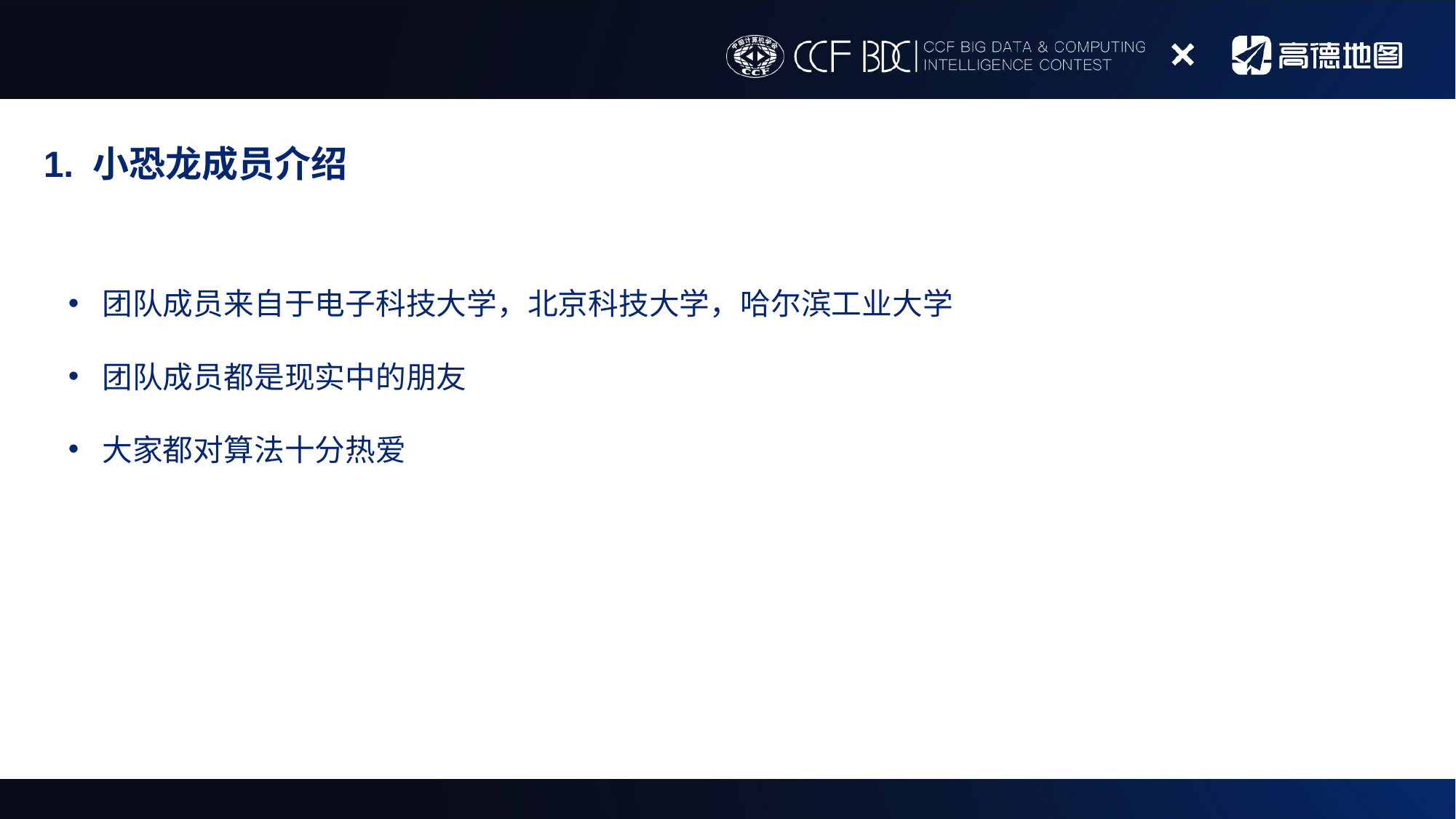

1. 小恐龙成员介绍
团队成员来自于电子科技大学，北京科技大学，哈尔滨工业大学

团队成员都是现实中的朋友

大家都对算法十分热爱